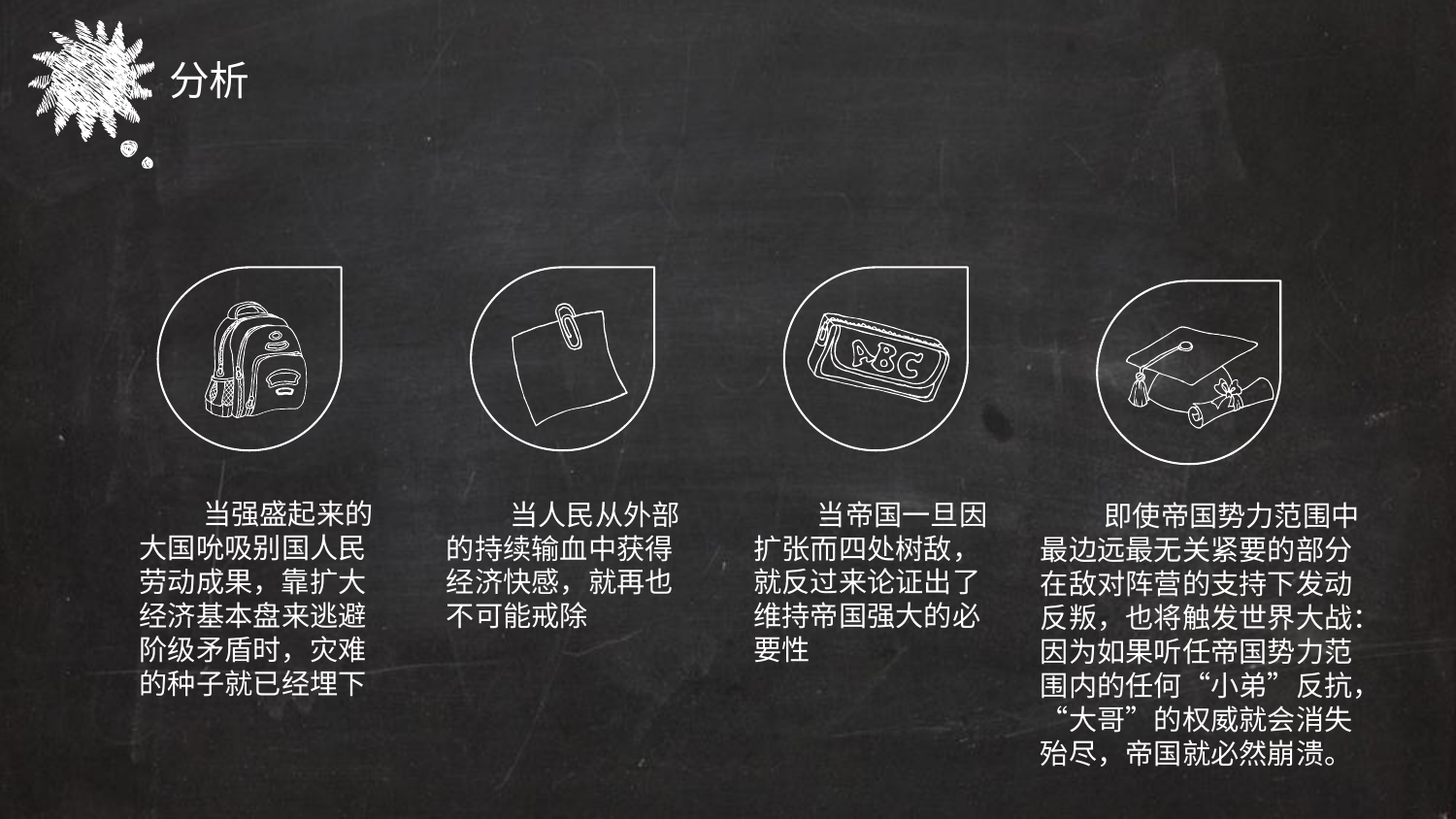

分析

         当强盛起来的大国吮吸别国人民劳动成果，靠扩大经济基本盘来逃避阶级矛盾时，灾难的种子就已经埋下
         当人民从外部的持续输血中获得经济快感，就再也不可能戒除
         当帝国一旦因扩张而四处树敌，就反过来论证出了维持帝国强大的必要性
         即使帝国势力范围中最边远最无关紧要的部分在敌对阵营的支持下发动反叛，也将触发世界大战：因为如果听任帝国势力范围内的任何“小弟”反抗，“大哥”的权威就会消失殆尽，帝国就必然崩溃。